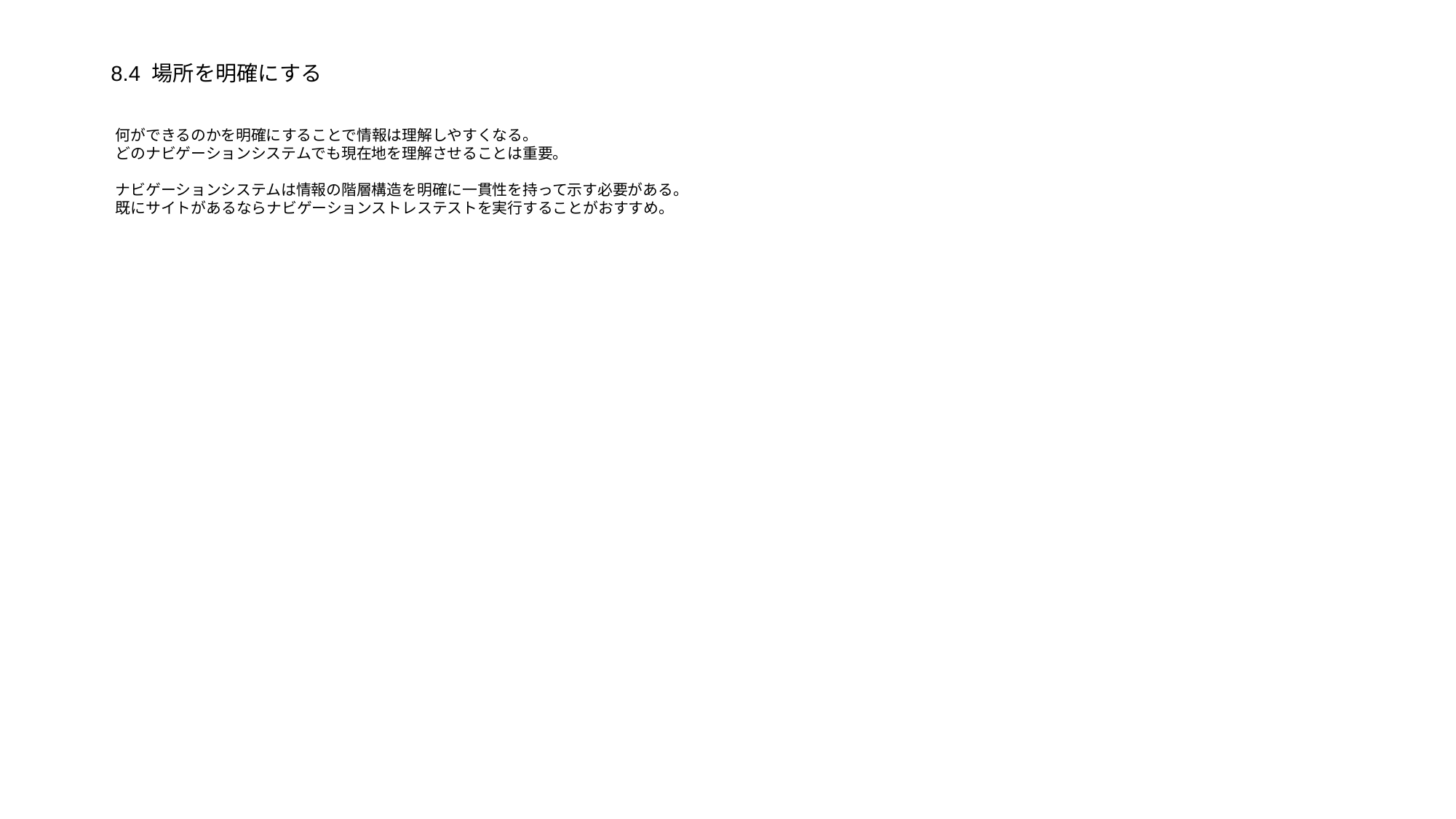

# 8.4 場所を明確にする
何ができるのかを明確にすることで情報は理解しやすくなる。
どのナビゲーションシステムでも現在地を理解させることは重要。

ナビゲーションシステムは情報の階層構造を明確に一貫性を持って示す必要がある。
既にサイトがあるならナビゲーションストレステストを実行することがおすすめ。